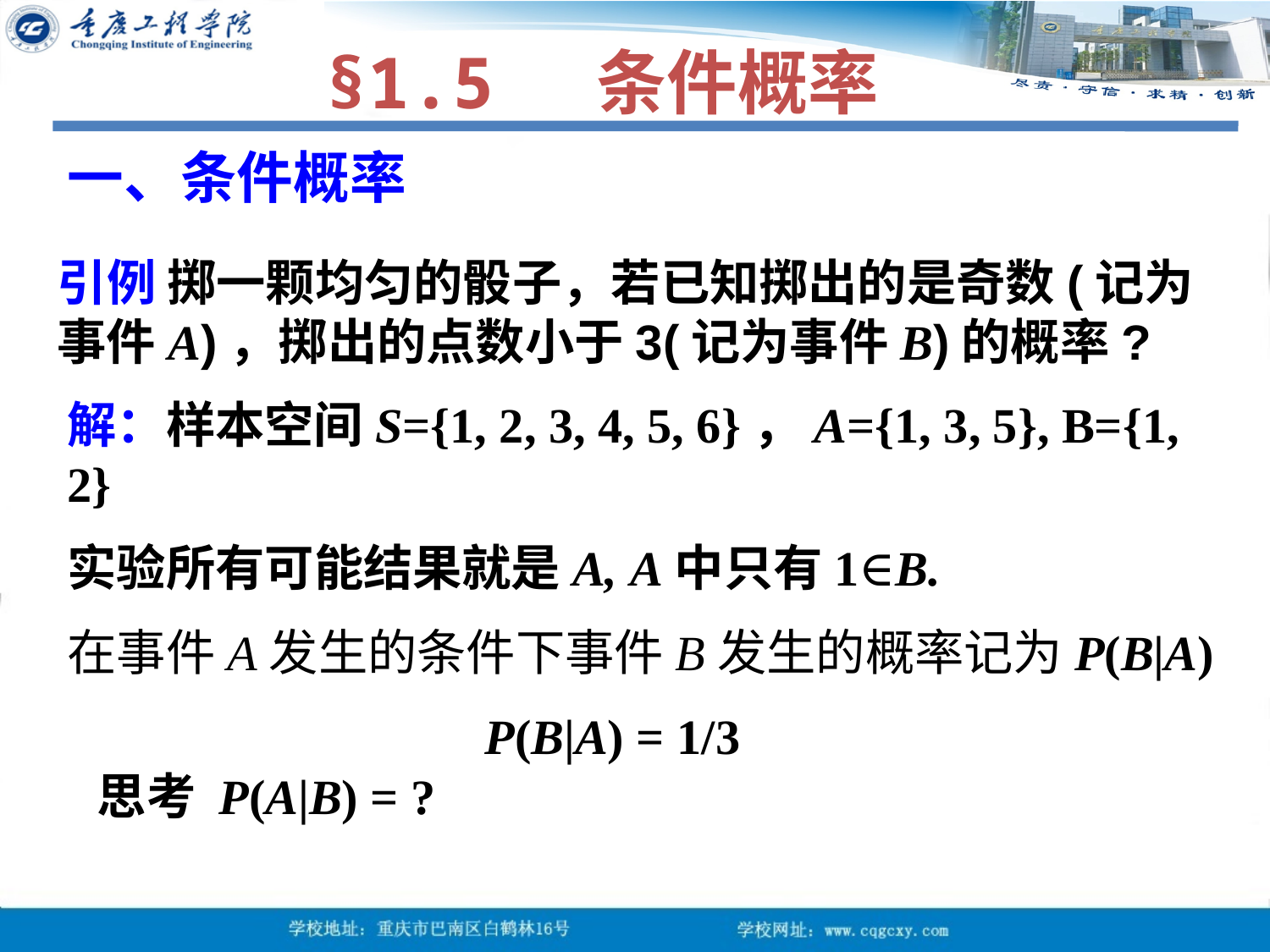

§1.5  条件概率

一、条件概率
引例 掷一颗均匀的骰子，若已知掷出的是奇数(记为事件A)，掷出的点数小于3(记为事件B)的概率?
解：样本空间S={1, 2, 3, 4, 5, 6}，A={1, 3, 5}, B={1, 2}
实验所有可能结果就是A, A中只有1∈B.
在事件A发生的条件下事件B发生的概率记为P(B|A)
                                  P(B|A) = 1/3
思考 P(A|B) = ?